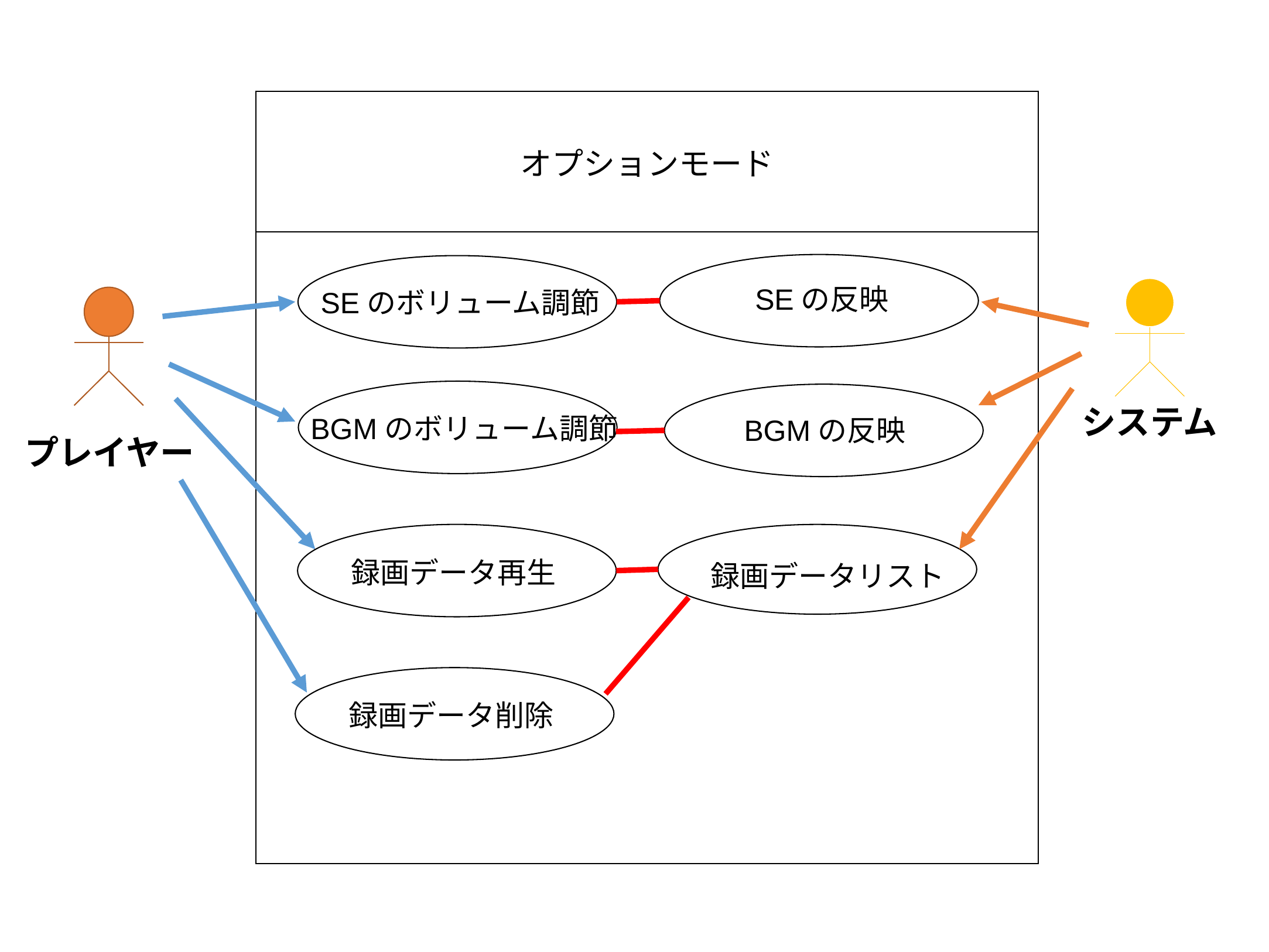

| オプションモード |
| --- |
|  |

SEの反映

システム
SEのボリューム調節

BGMのボリューム調節
BGMの反映
プレイヤー

録画データ再生
録画データリスト

録画データ削除